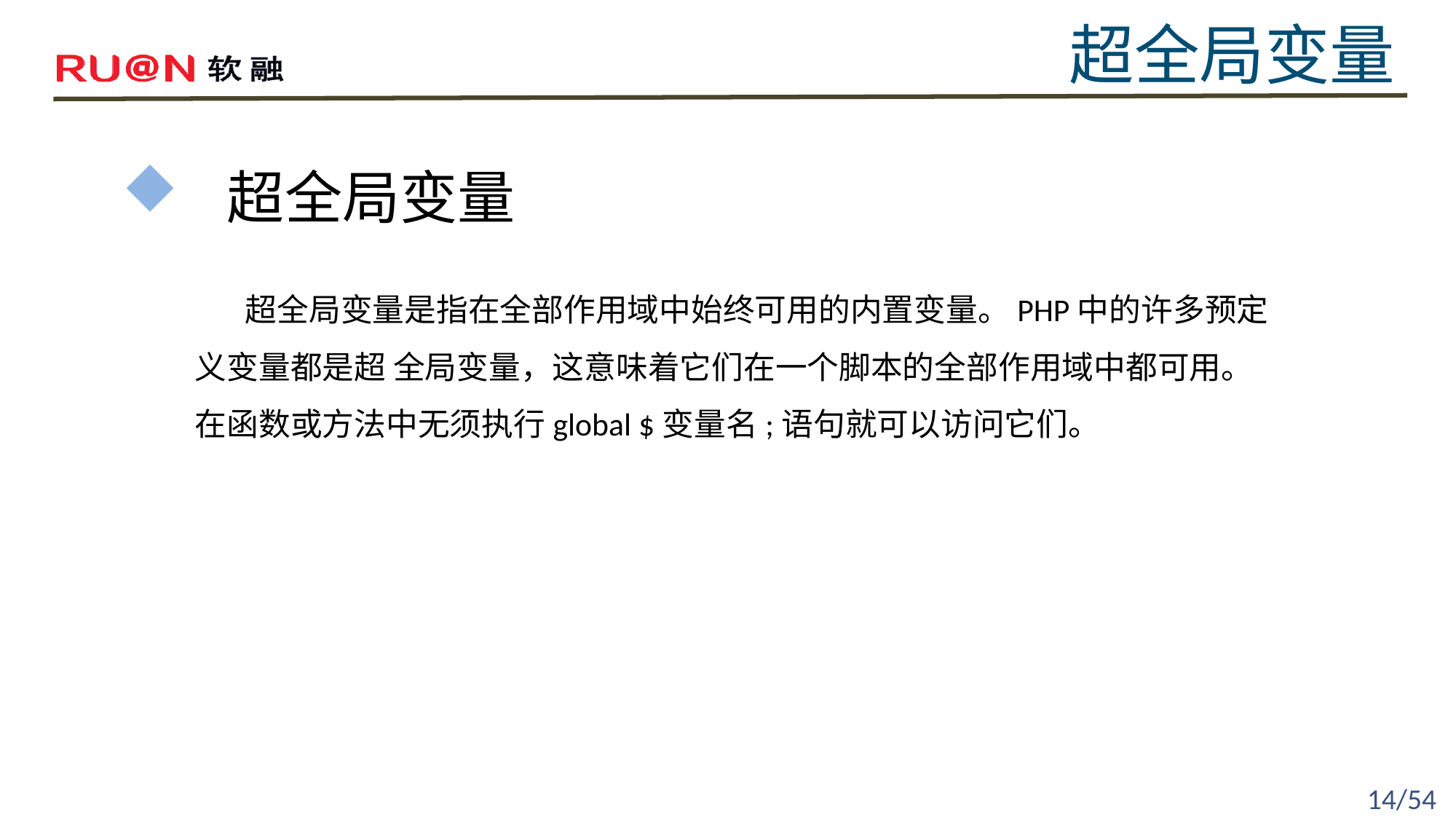

超全局变量
  超全局变量
      超全局变量是指在全部作用域中始终可用的内置变量。PHP中的许多预定义变量都是超 全局变量，这意味着它们在一个脚本的全部作用域中都可用。在函数或方法中无须执行global $变量名;语句就可以访问它们。
14/54